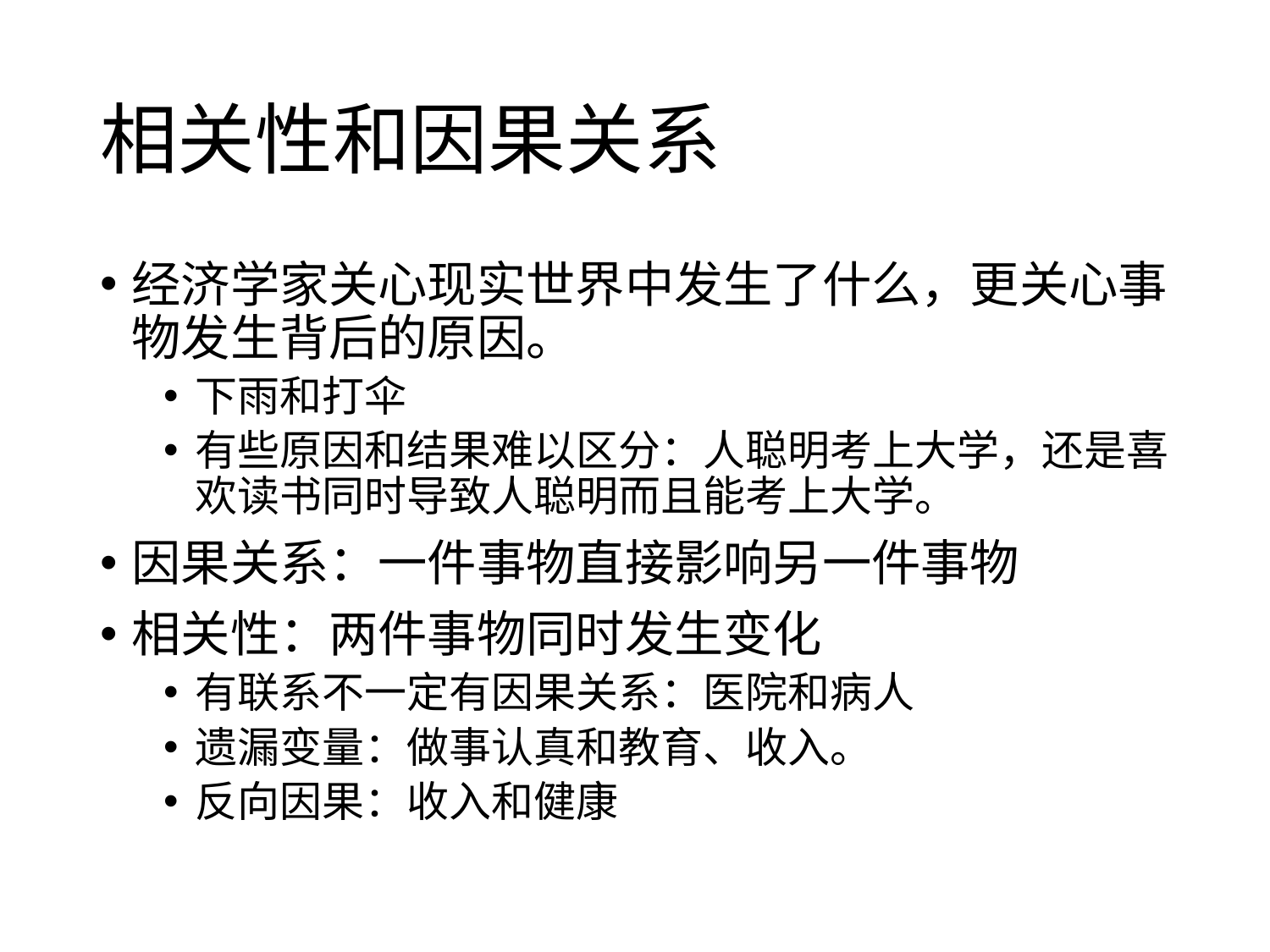

# 相关性和因果关系
经济学家关心现实世界中发生了什么，更关心事物发生背后的原因。
下雨和打伞
有些原因和结果难以区分：人聪明考上大学，还是喜欢读书同时导致人聪明而且能考上大学。
因果关系：一件事物直接影响另一件事物
相关性：两件事物同时发生变化
有联系不一定有因果关系：医院和病人
遗漏变量：做事认真和教育、收入。
反向因果：收入和健康